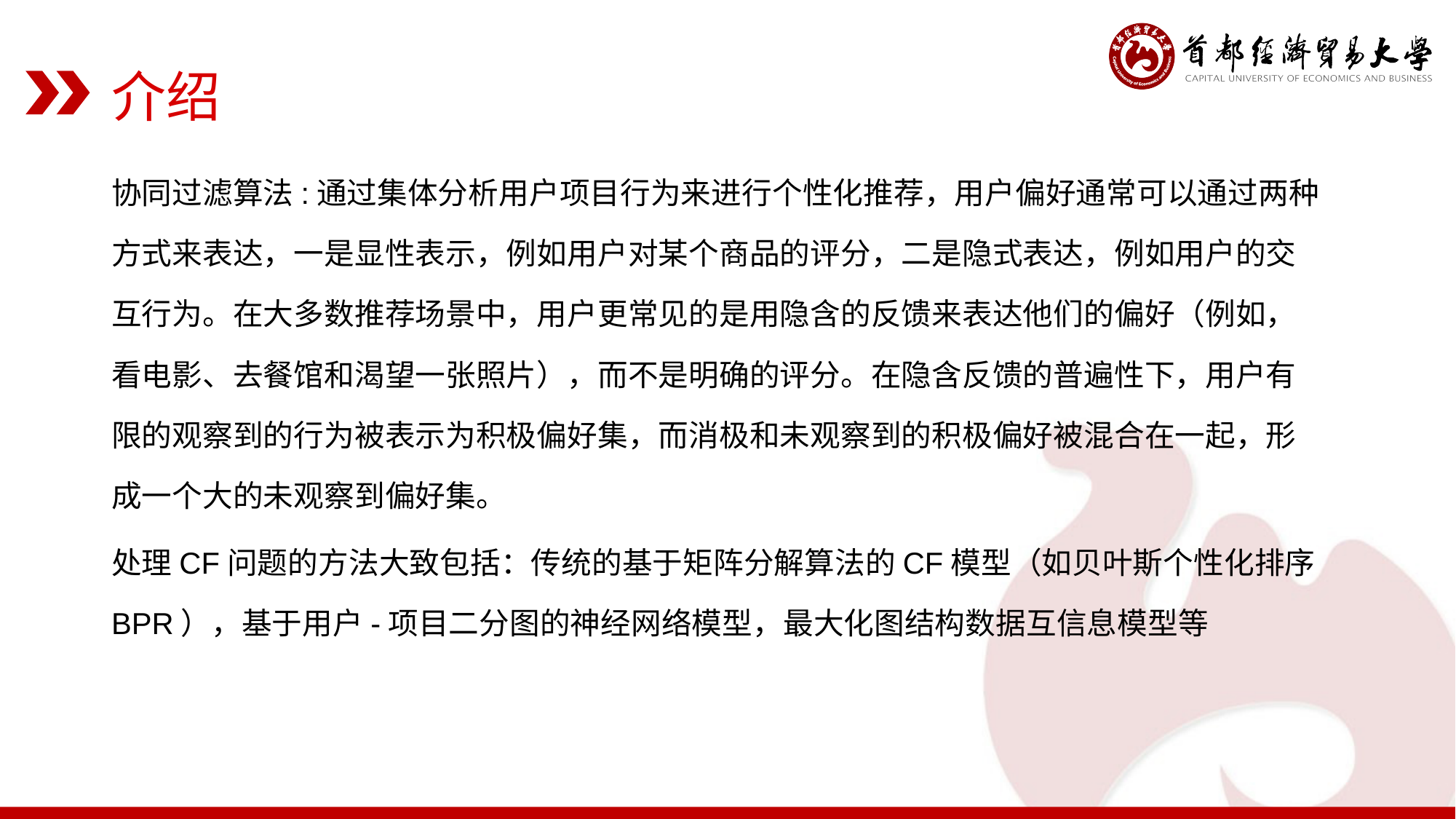

介绍
协同过滤算法:通过集体分析用户项目行为来进行个性化推荐，用户偏好通常可以通过两种方式来表达，一是显性表示，例如用户对某个商品的评分，二是隐式表达，例如用户的交互行为。在大多数推荐场景中，用户更常见的是用隐含的反馈来表达他们的偏好（例如，看电影、去餐馆和渴望一张照片），而不是明确的评分。在隐含反馈的普遍性下，用户有限的观察到的行为被表示为积极偏好集，而消极和未观察到的积极偏好被混合在一起，形成一个大的未观察到偏好集。
处理CF问题的方法大致包括：传统的基于矩阵分解算法的CF模型（如贝叶斯个性化排序BPR），基于用户-项目二分图的神经网络模型，最大化图结构数据互信息模型等